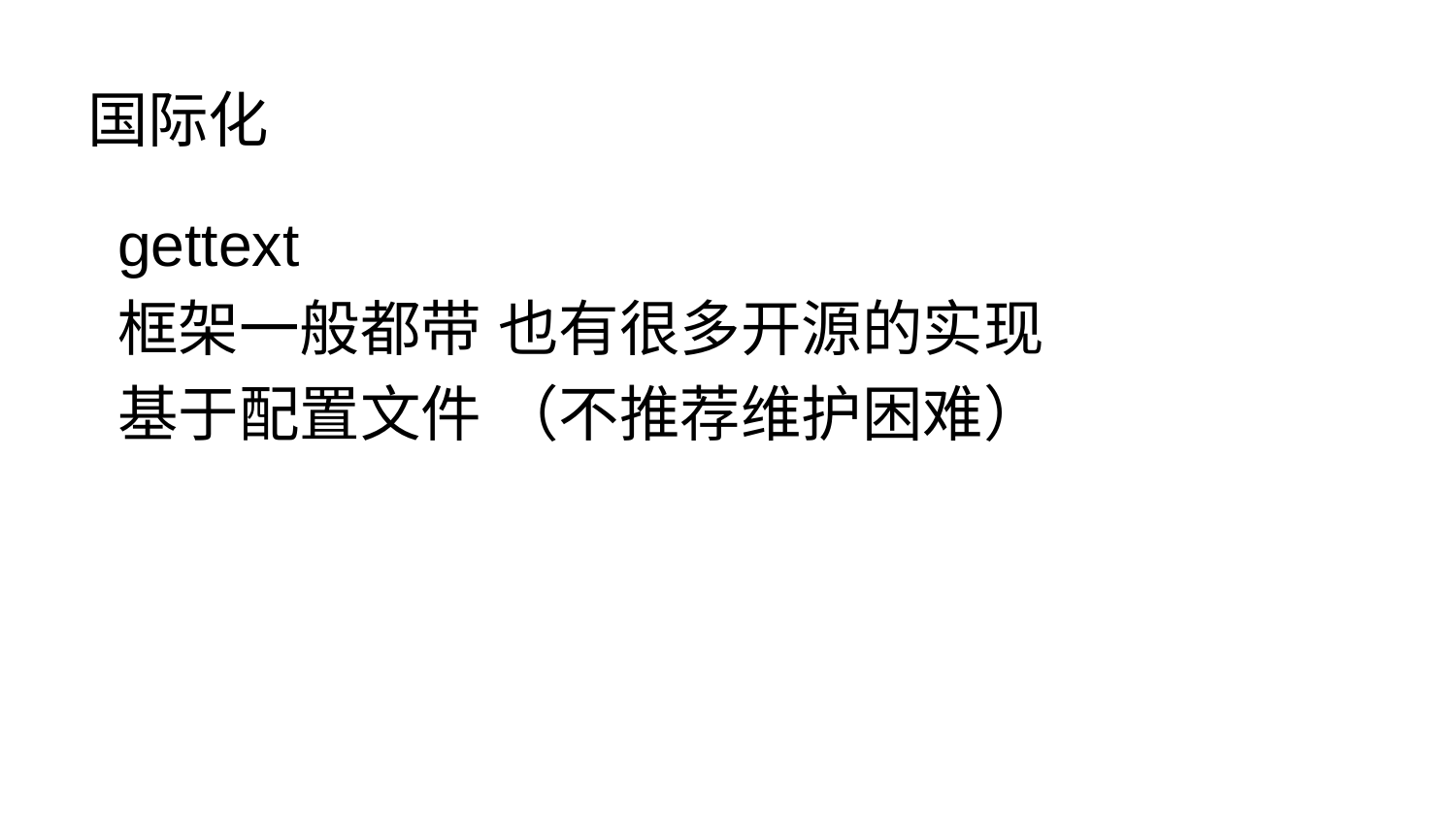

# 国际化
gettext
框架一般都带 也有很多开源的实现
基于配置文件 （不推荐维护困难）